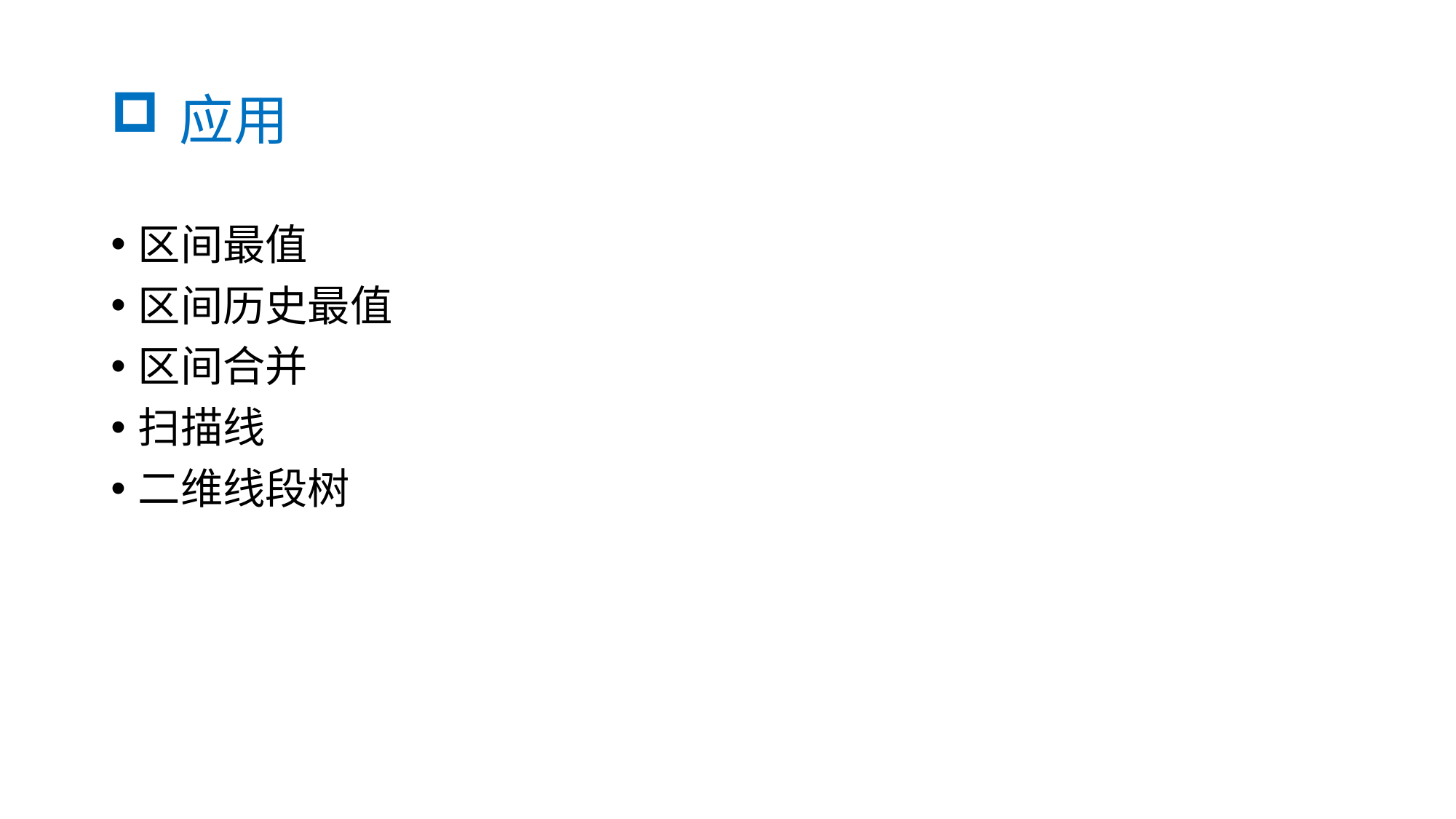

# 应用
区间最值
区间历史最值
区间合并
扫描线
二维线段树